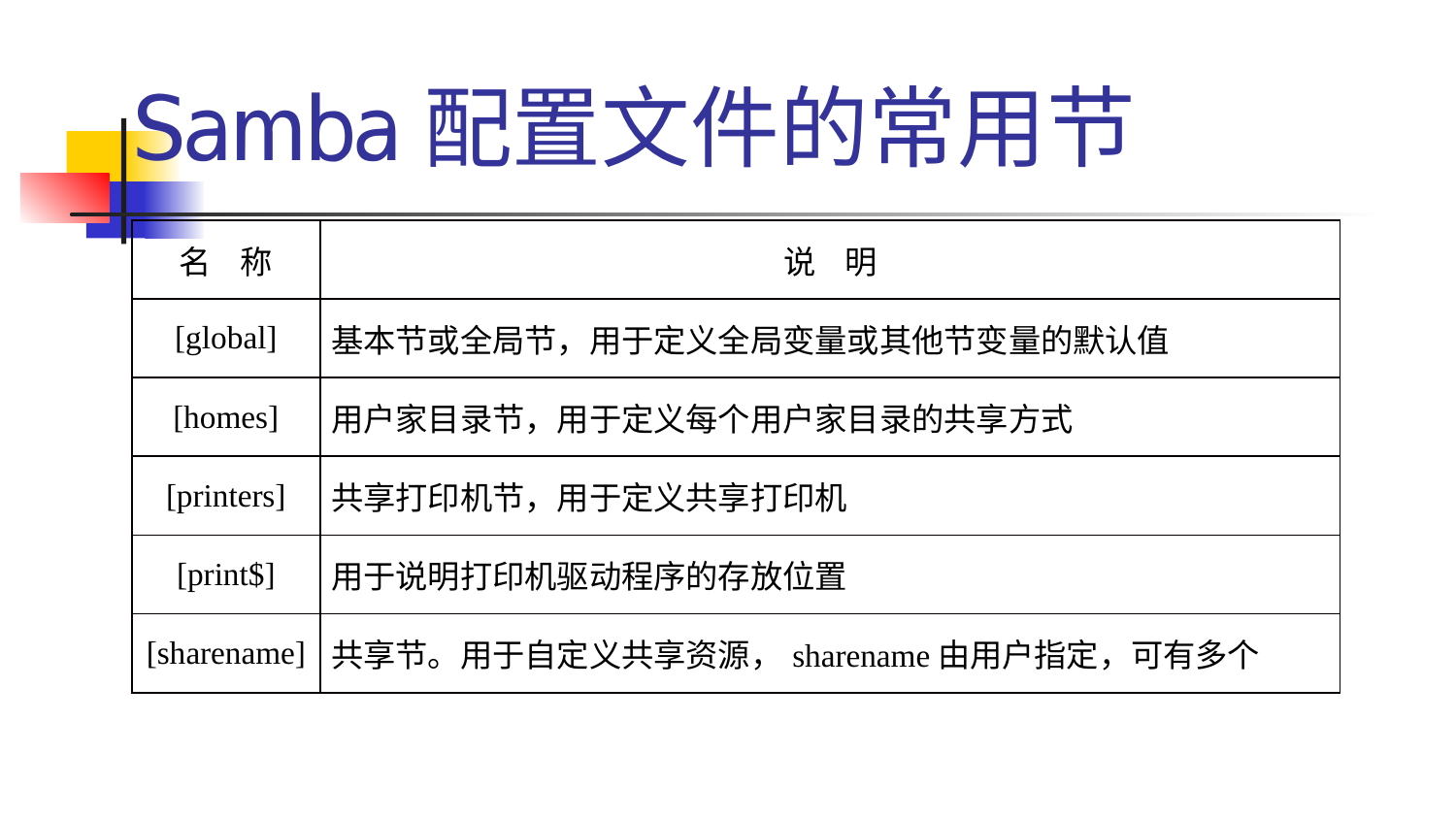

# Samba配置文件的常用节
| 名 称 | 说 明 |
| --- | --- |
| [global] | 基本节或全局节，用于定义全局变量或其他节变量的默认值 |
| [homes] | 用户家目录节，用于定义每个用户家目录的共享方式 |
| [printers] | 共享打印机节，用于定义共享打印机 |
| [print$] | 用于说明打印机驱动程序的存放位置 |
| [sharename] | 共享节。用于自定义共享资源，sharename由用户指定，可有多个 |